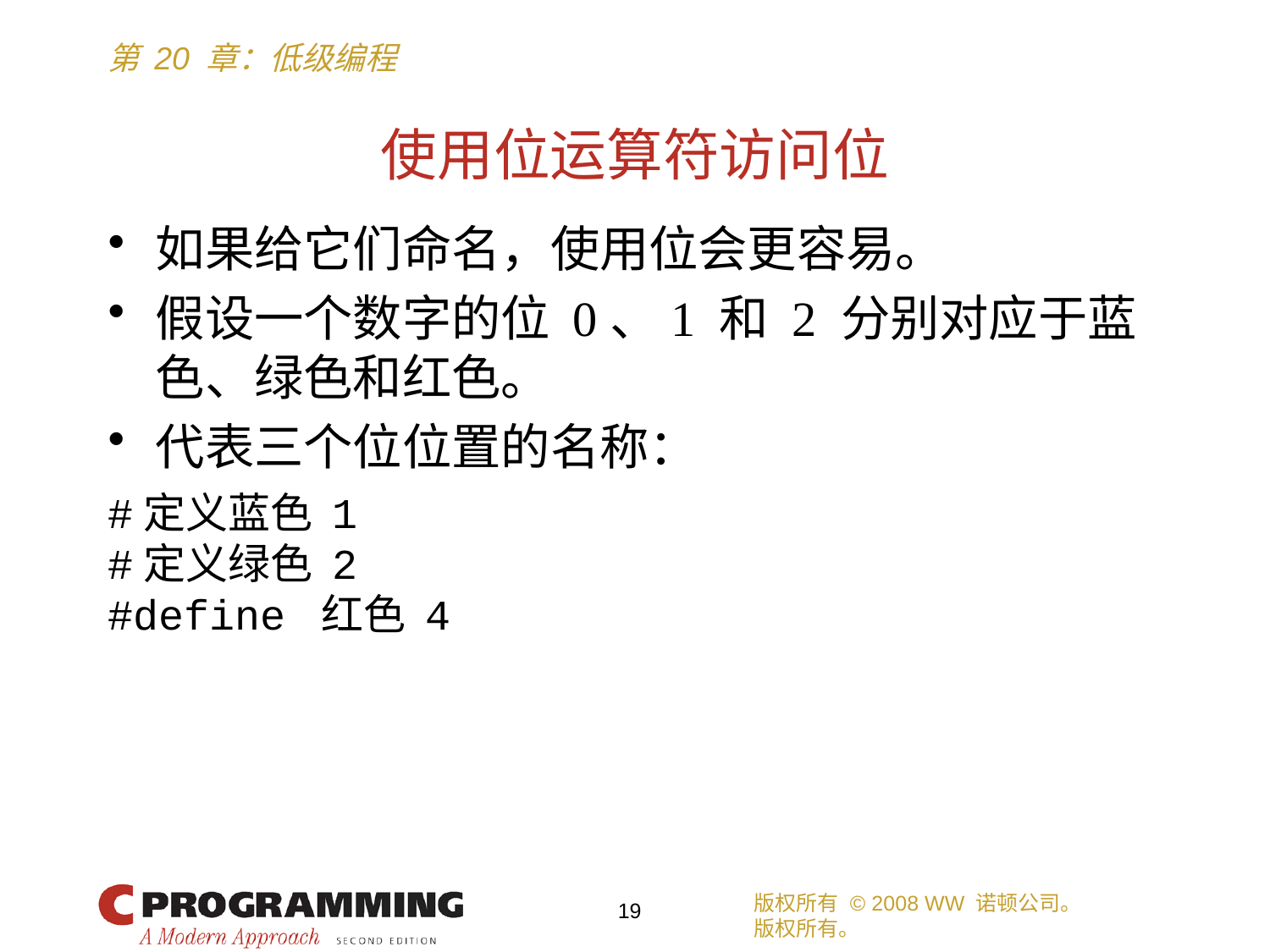

# 使用位运算符访问位
如果给它们命名，使用位会更容易。
假设一个数字的位 0、1 和 2 分别对应于蓝色、绿色和红色。
代表三个位位置的名称：
#定义蓝色 1
#定义绿色 2
#define 红色 4

版权所有 © 2008 WW 诺顿公司。
版权所有。
19